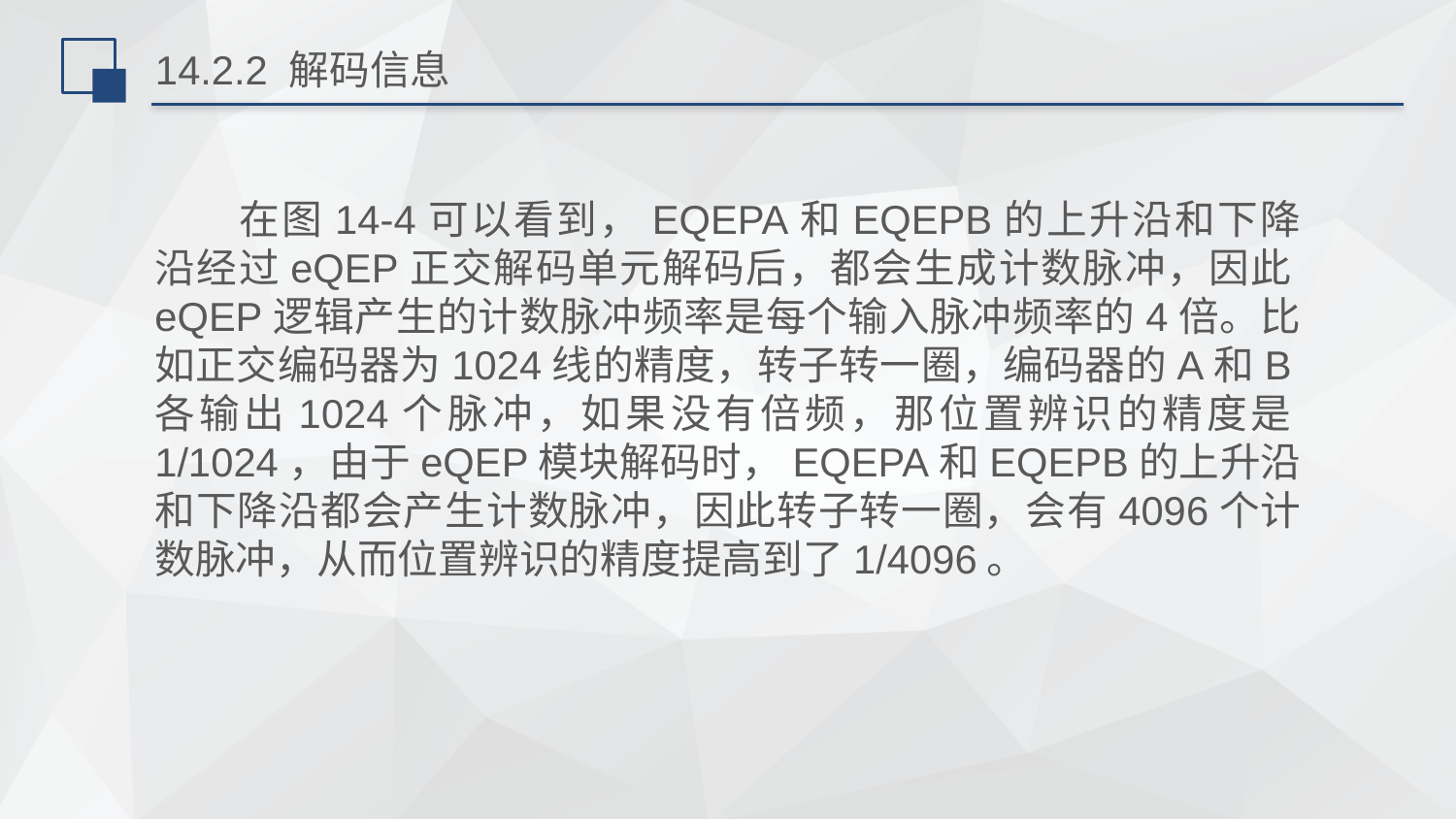

# 14.2.2 解码信息
在图14-4可以看到，EQEPA和EQEPB的上升沿和下降沿经过eQEP正交解码单元解码后，都会生成计数脉冲，因此eQEP逻辑产生的计数脉冲频率是每个输入脉冲频率的4倍。比如正交编码器为1024线的精度，转子转一圈，编码器的A和B各输出1024个脉冲，如果没有倍频，那位置辨识的精度是1/1024，由于eQEP模块解码时，EQEPA和EQEPB的上升沿和下降沿都会产生计数脉冲，因此转子转一圈，会有4096个计数脉冲，从而位置辨识的精度提高到了1/4096。